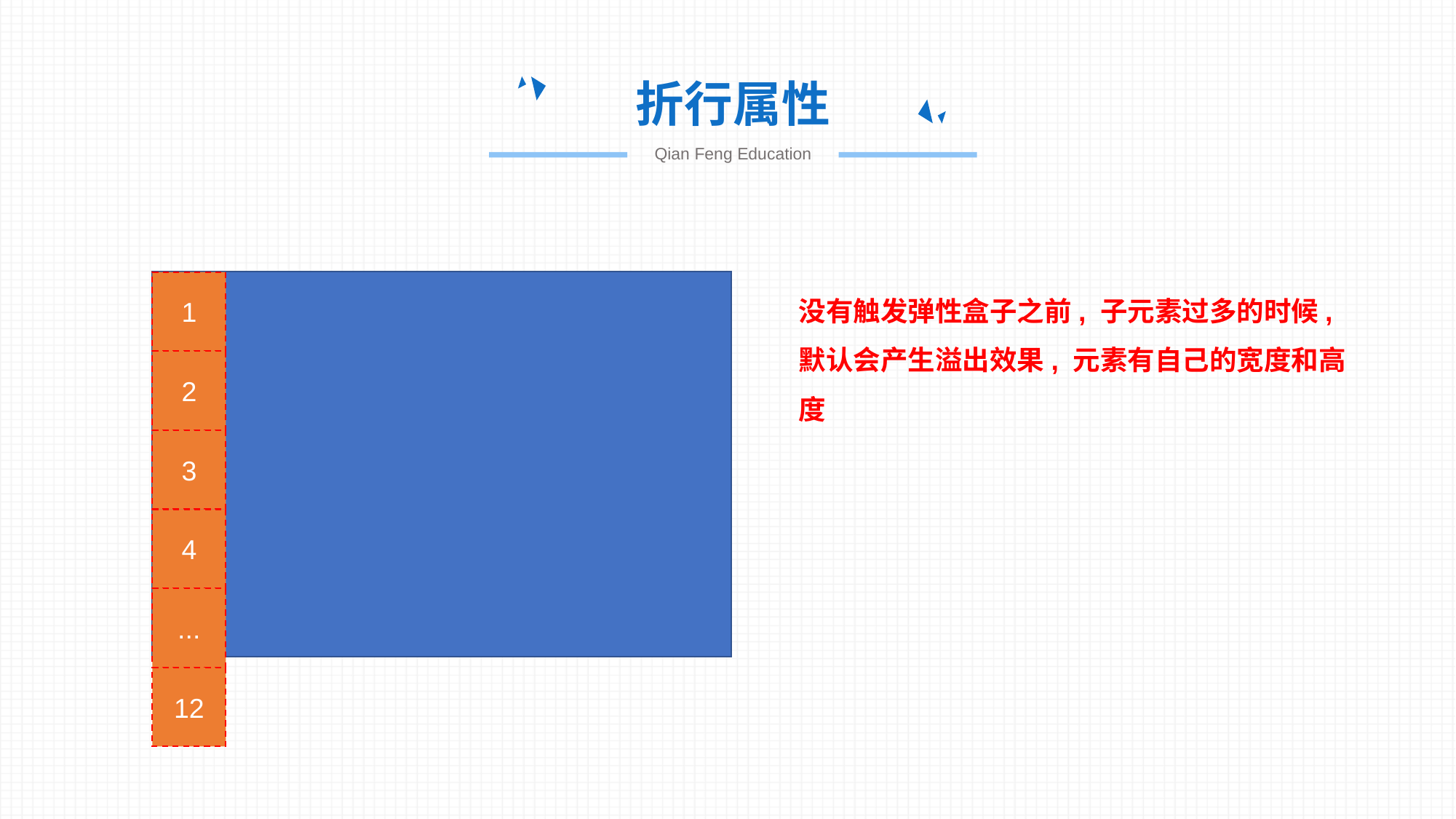

折行属性

Qian Feng Education

1
没有触发弹性盒子之前, 子元素过多的时候, 默认会产生溢出效果, 元素有自己的宽度和高度
2
3
4
...
12